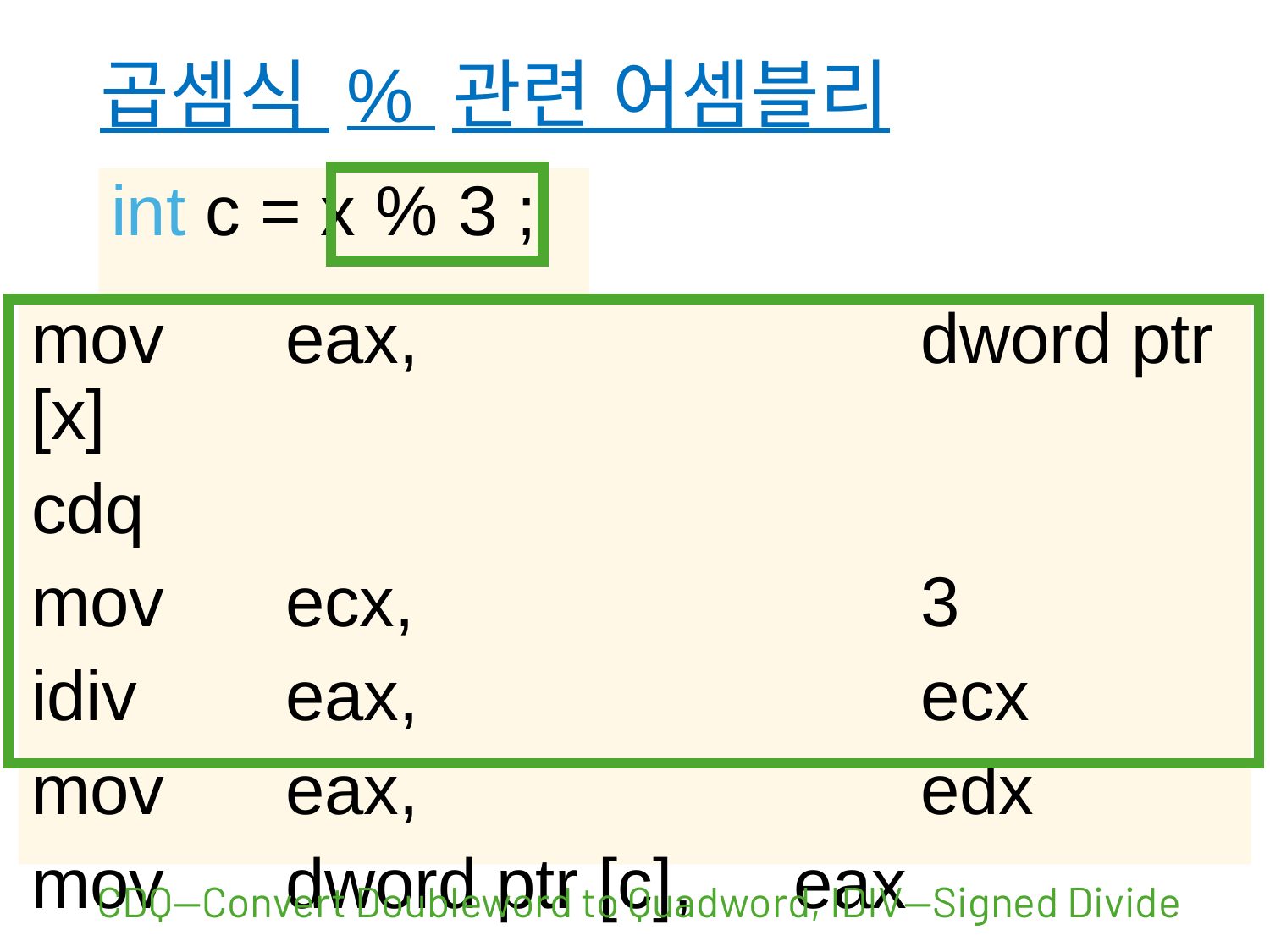

# 곱셈식 % 관련 어셈블리

int c = x % 3 ;
mov	eax,				dword ptr [x]
cdq
mov	ecx,				3
idiv		eax,				ecx
mov	eax,				edx
mov	dword ptr [c],	eax

CDQ—Convert Doubleword to Quadword, IDIV—Signed Divide